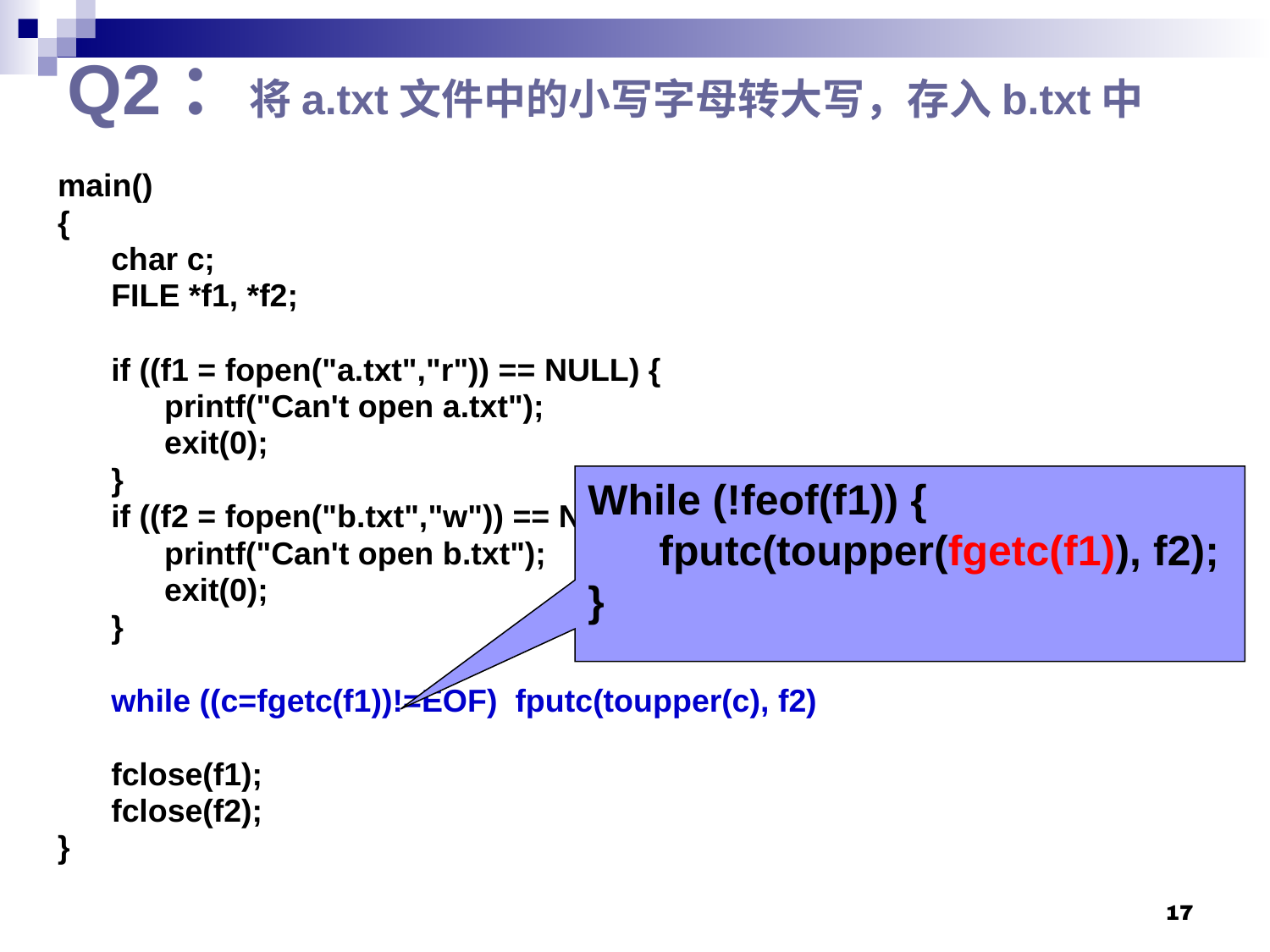

# Q2：将a.txt文件中的小写字母转大写，存入b.txt中
main()
{
      char c;
      FILE *f1, *f2;

      if ((f1 = fopen("a.txt","r")) == NULL) {
            printf("Can't open a.txt");
            exit(0);
      }
      if ((f2 = fopen("b.txt","w")) == NULL) {
            printf("Can't open b.txt");
            exit(0);
      }

      while ((c=fgetc(f1))!=EOF)  fputc(toupper(c), f2)

      fclose(f1);
      fclose(f2);
}
While (!feof(f1)) {
      fputc(toupper(fgetc(f1)), f2);
}

17